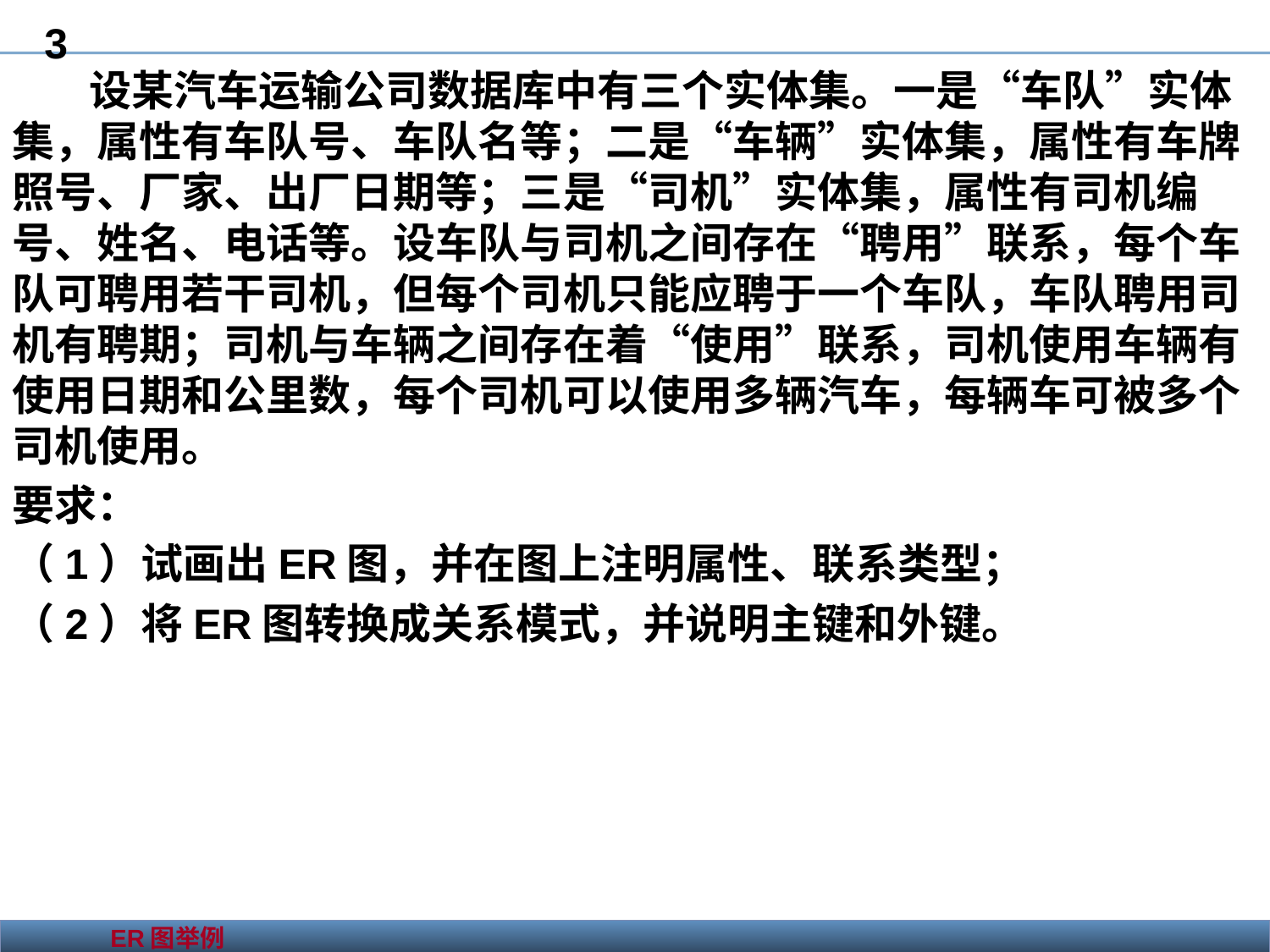

3
       设某汽车运输公司数据库中有三个实体集。一是“车队”实体集，属性有车队号、车队名等；二是“车辆”实体集，属性有车牌照号、厂家、出厂日期等；三是“司机”实体集，属性有司机编号、姓名、电话等。设车队与司机之间存在“聘用”联系，每个车队可聘用若干司机，但每个司机只能应聘于一个车队，车队聘用司机有聘期；司机与车辆之间存在着“使用”联系，司机使用车辆有使用日期和公里数，每个司机可以使用多辆汽车，每辆车可被多个司机使用。
要求：
（1）试画出ER图，并在图上注明属性、联系类型；
（2）将ER图转换成关系模式，并说明主键和外键。
              ER图举例